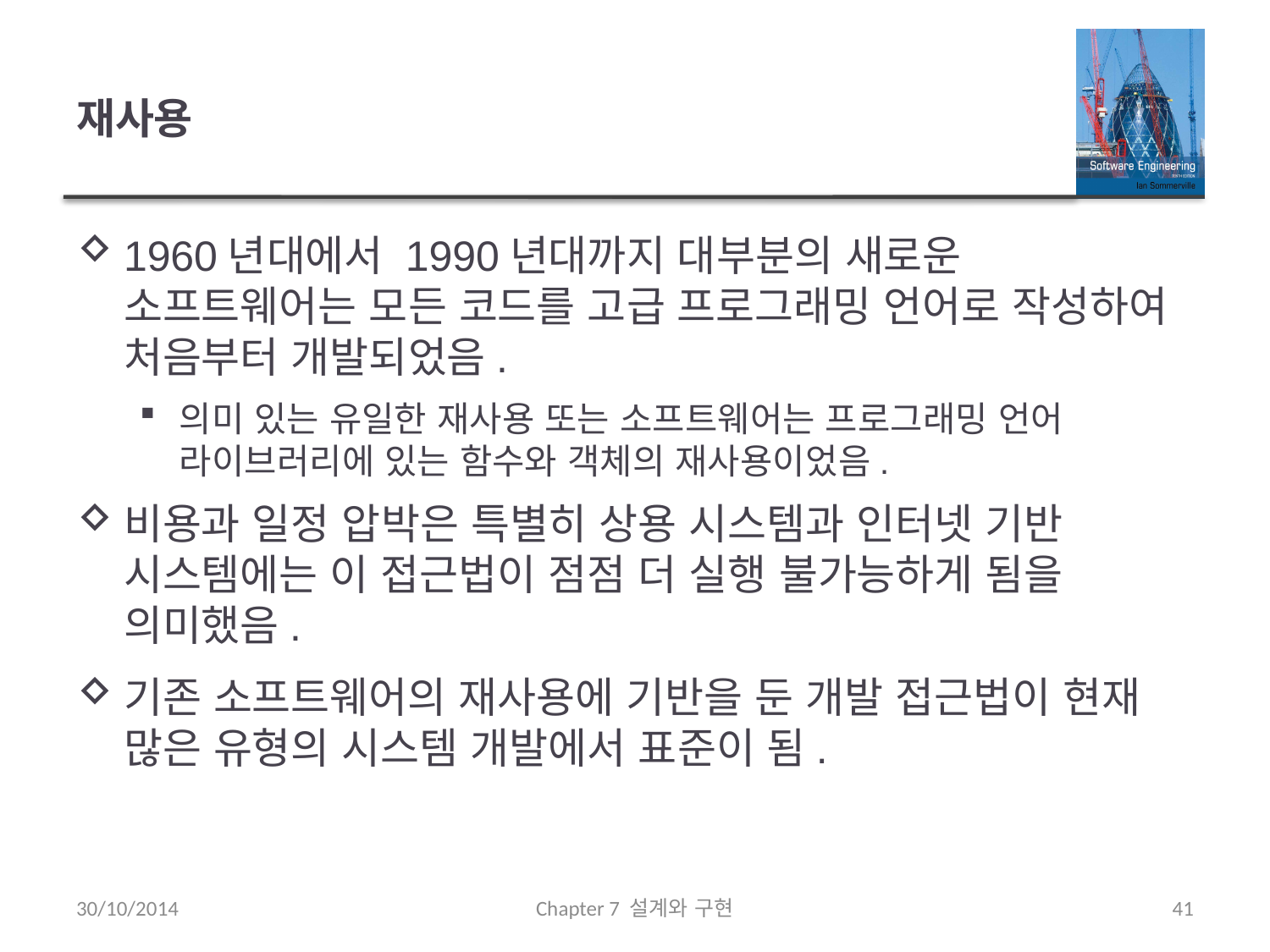

# 재사용
1960년대에서 1990년대까지 대부분의 새로운 소프트웨어는 모든 코드를 고급 프로그래밍 언어로 작성하여 처음부터 개발되었음.
의미 있는 유일한 재사용 또는 소프트웨어는 프로그래밍 언어 라이브러리에 있는 함수와 객체의 재사용이었음.
비용과 일정 압박은 특별히 상용 시스템과 인터넷 기반 시스템에는 이 접근법이 점점 더 실행 불가능하게 됨을 의미했음.
기존 소프트웨어의 재사용에 기반을 둔 개발 접근법이 현재 많은 유형의 시스템 개발에서 표준이 됨.

30/10/2014
Chapter 7 설계와 구현
41